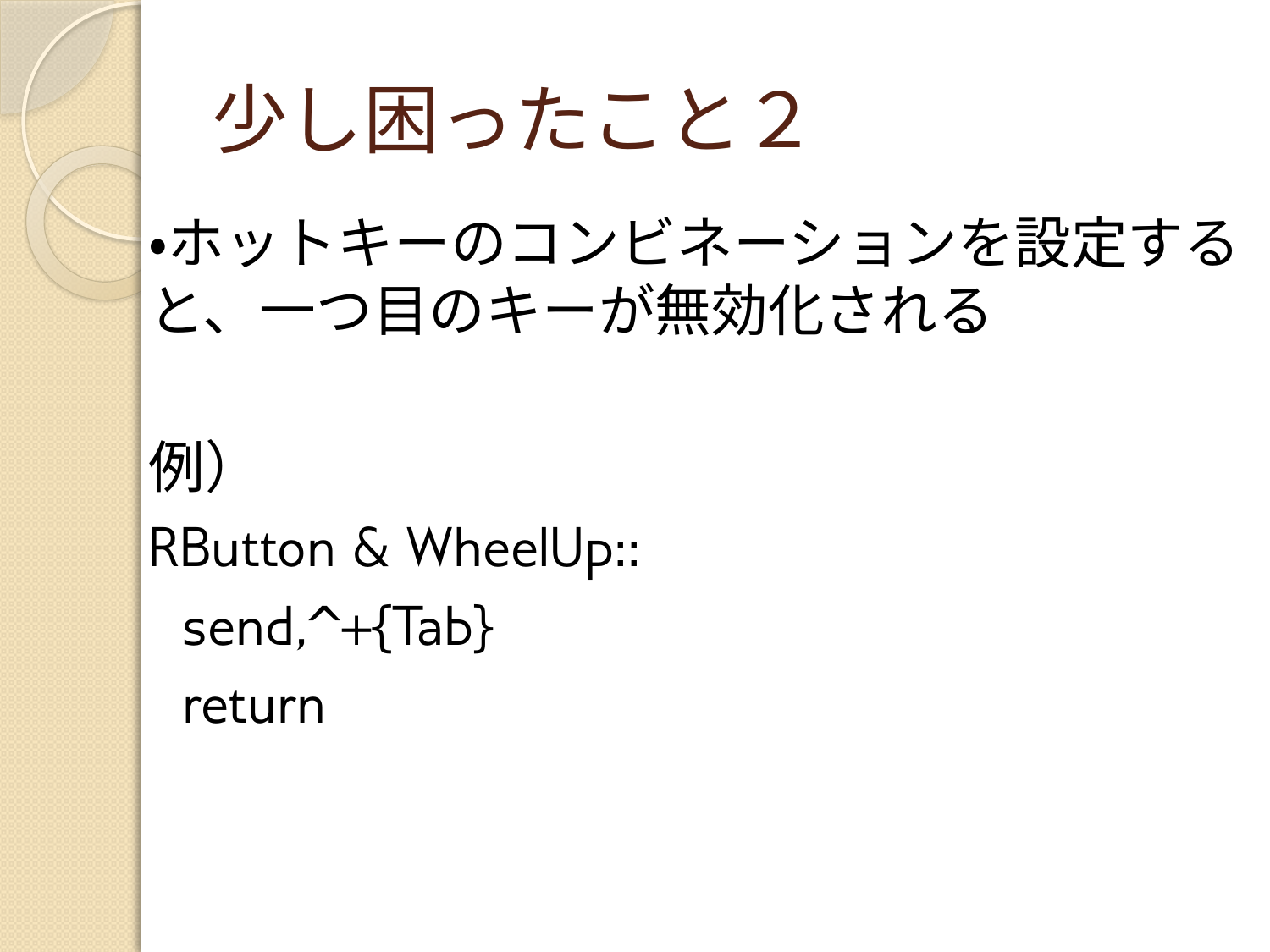

# 少し困ったこと２
・ホットキーのコンビネーションを設定すると、一つ目のキーが無効化される

例）
RButton & WheelUp::
  send,^+{Tab}
  return